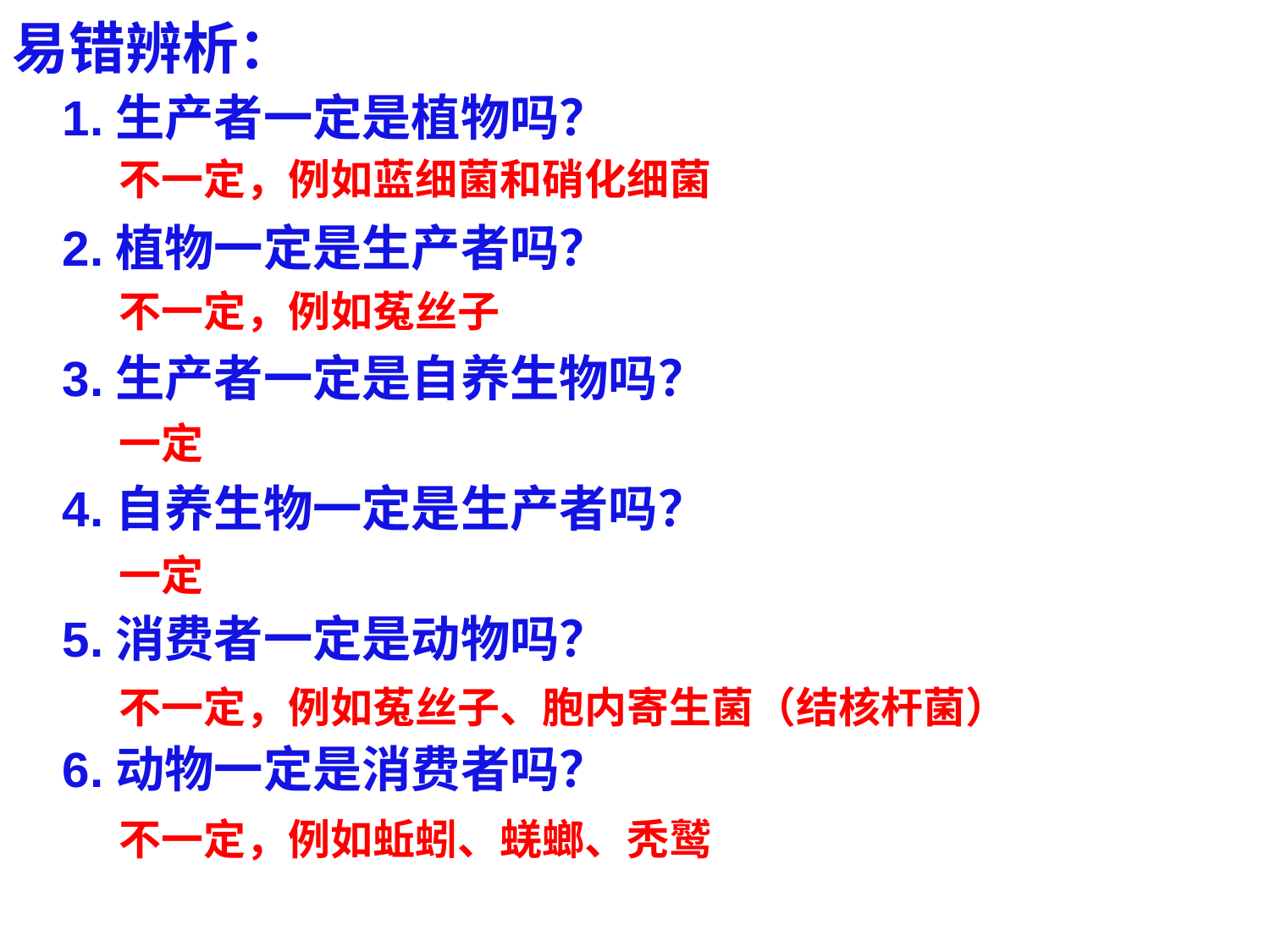

易错辨析：
1.生产者一定是植物吗？

2.植物一定是生产者吗？

3.生产者一定是自养生物吗？

4.自养生物一定是生产者吗？

5.消费者一定是动物吗？

6.动物一定是消费者吗？
不一定，例如蓝细菌和硝化细菌
不一定，例如菟丝子
一定
一定
不一定，例如菟丝子、胞内寄生菌（结核杆菌）
不一定，例如蚯蚓、蜣螂、秃鹫